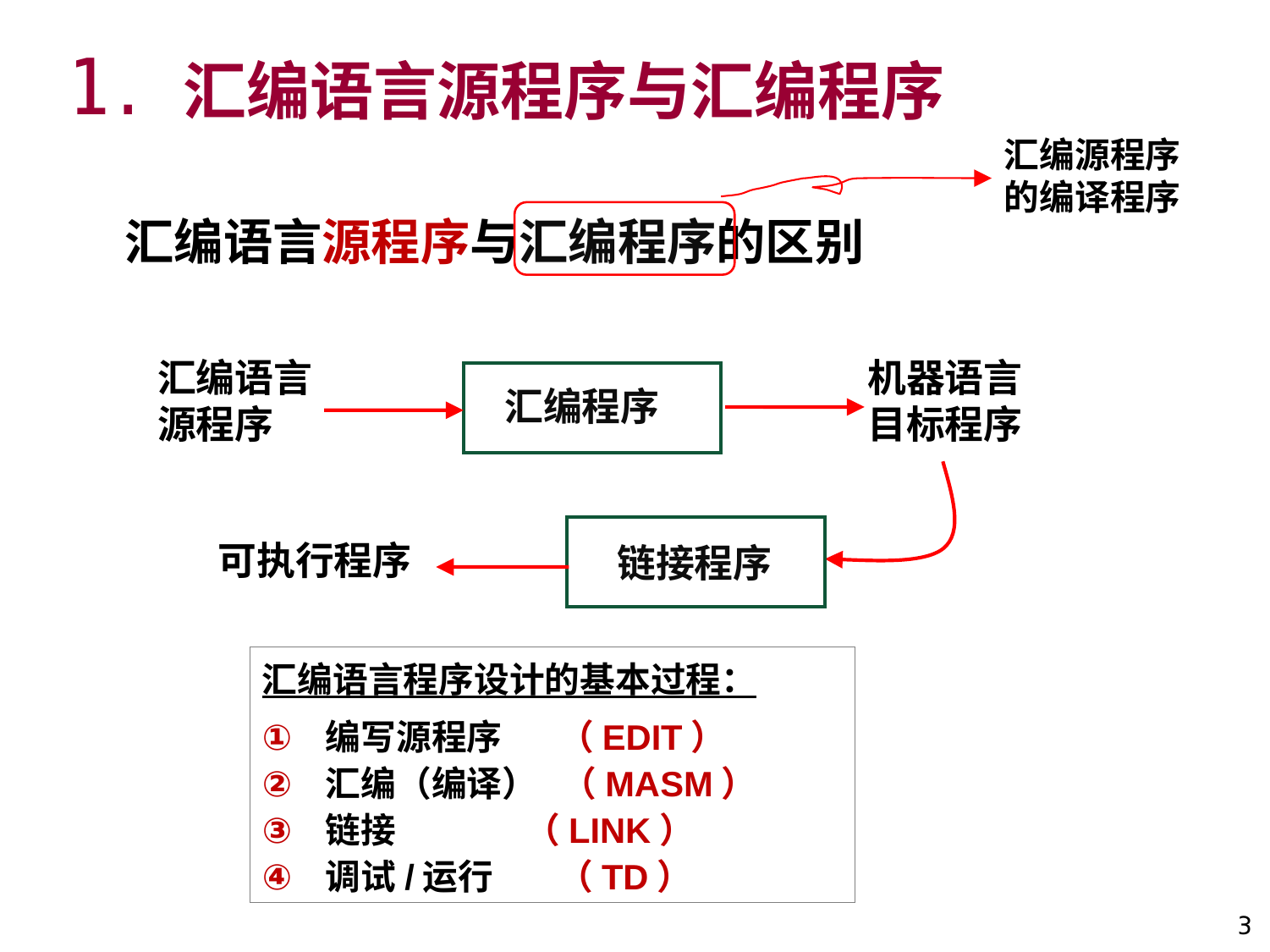

# 1. 汇编语言源程序与汇编程序
汇编源程序的编译程序

汇编语言源程序与汇编程序的区别
汇编语言源程序
机器语言目标程序

汇编程序

可执行程序
链接程序

汇编语言程序设计的基本过程：
编写源程序       （EDIT）
汇编（编译）   （MASM）
链接                （LINK）
调试/运行        （TD）
3